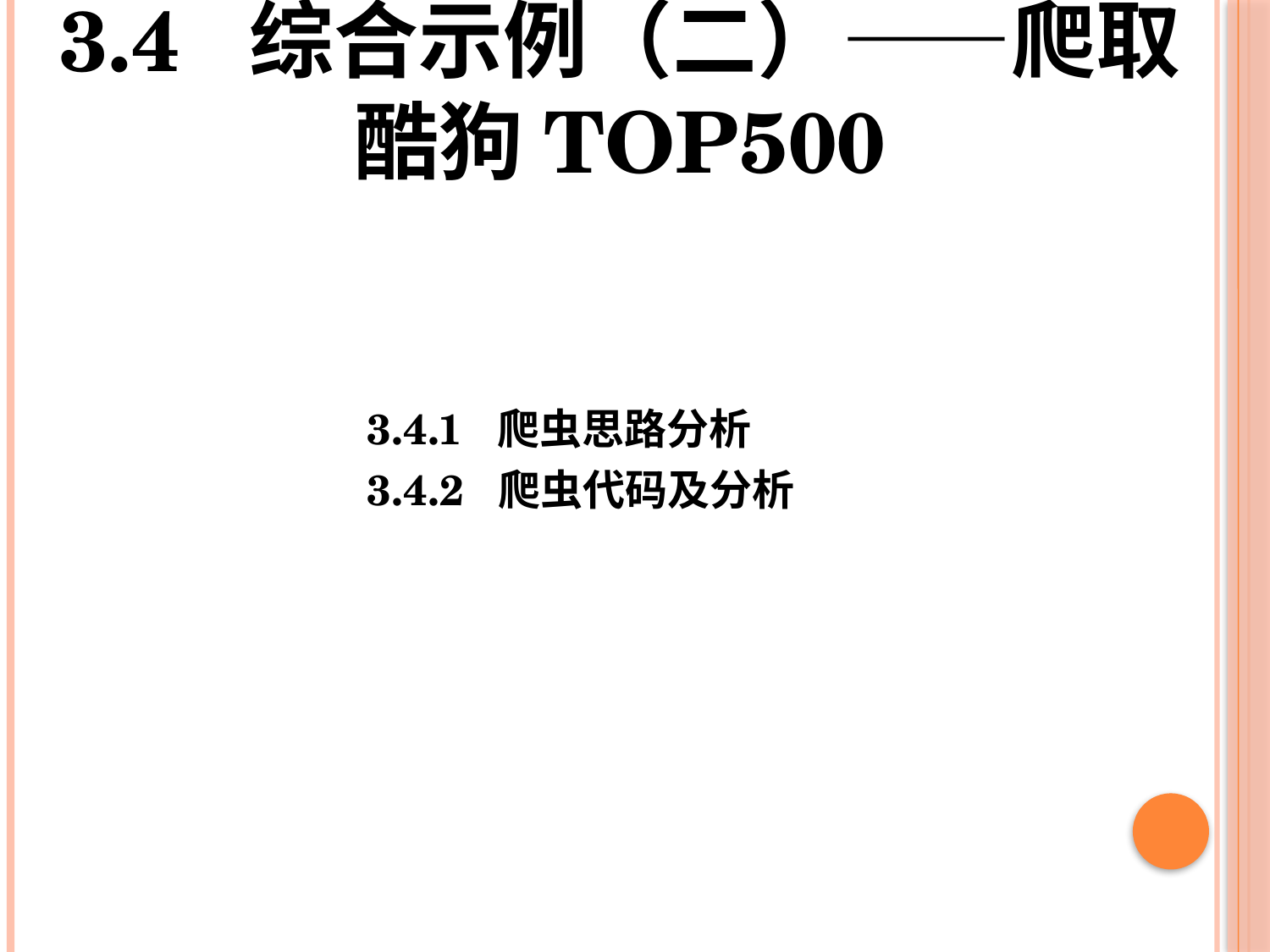

# 3.4  综合示例（二）——爬取酷狗top500
3.4.1  爬虫思路分析
3.4.2  爬虫代码及分析